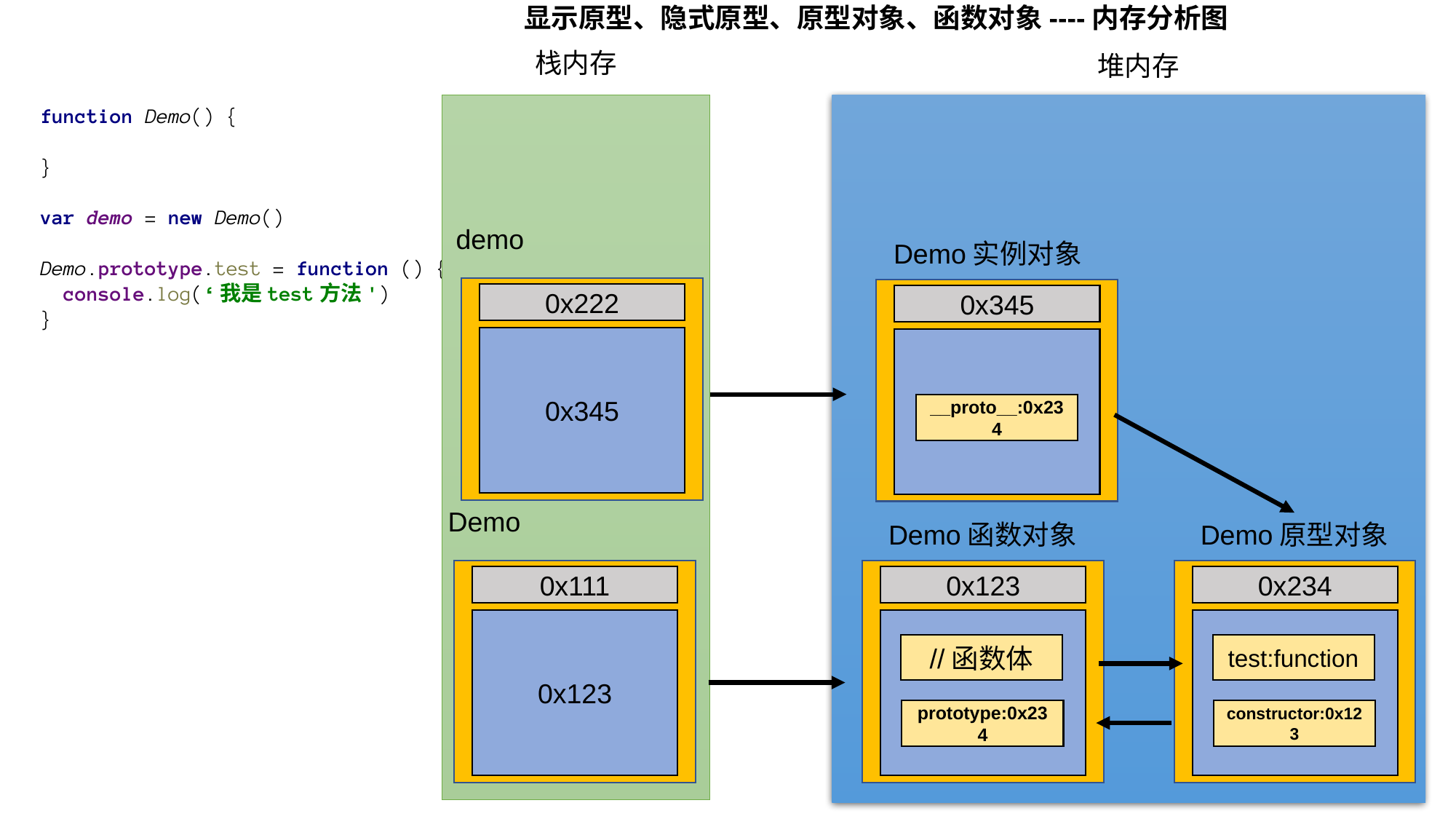

显示原型、隐式原型、原型对象、函数对象----内存分析图
栈内存
堆内存
function Demo() {
}
var demo = new Demo()
Demo.prototype.test = function () {
  console.log(‘我是test方法')
}

demo
Demo实例对象

0x222
0x345
0x345

__proto__:0x234
Demo
Demo函数对象
Demo原型对象

0x111
0x123
0x234
0x123

//函数体
test:function
prototype:0x234
constructor:0x123